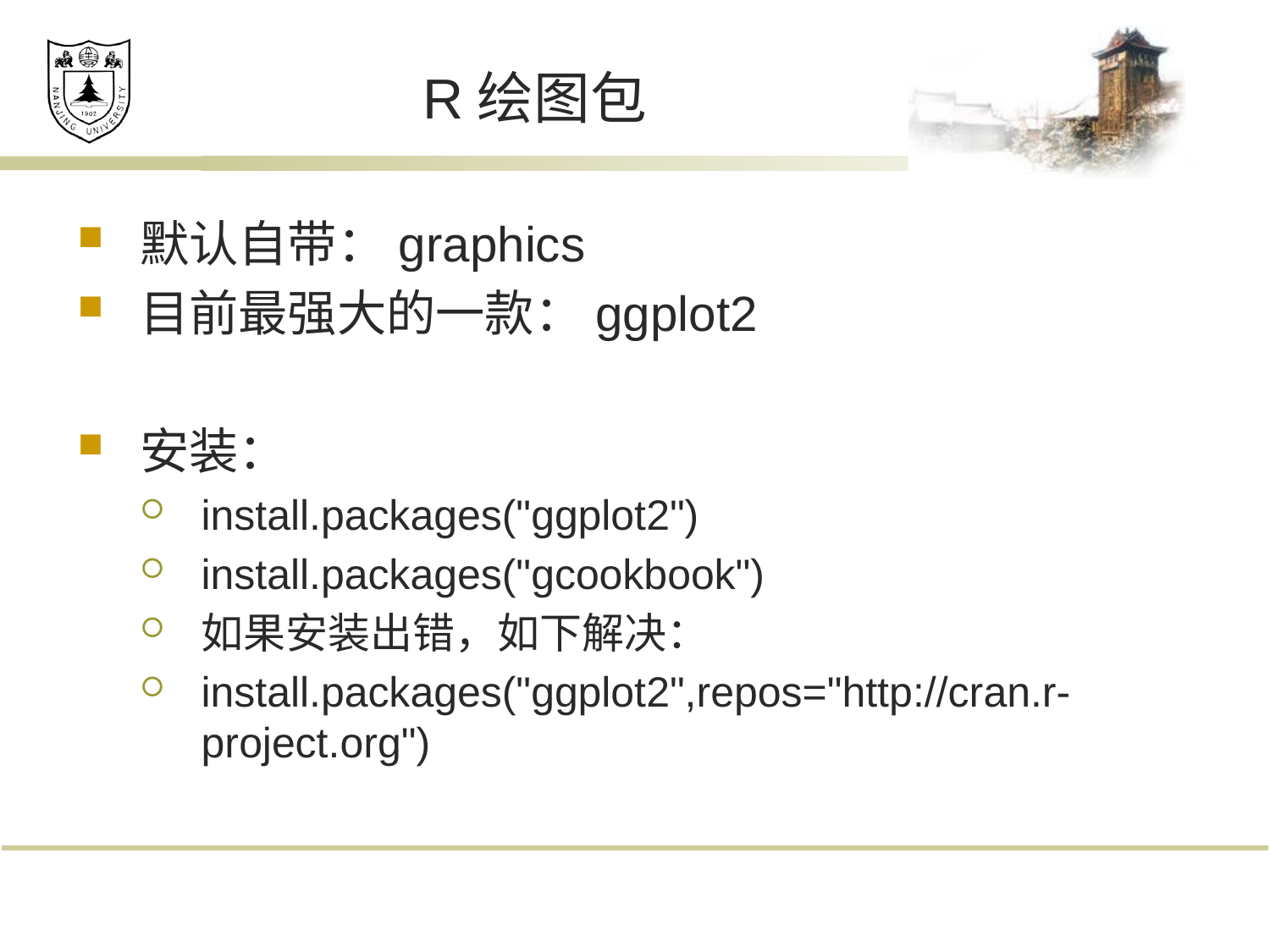

# R绘图包
默认自带：graphics
目前最强大的一款：ggplot2

安装：
install.packages("ggplot2")
install.packages("gcookbook")
如果安装出错，如下解决：
install.packages("ggplot2",repos="http://cran.r-project.org")